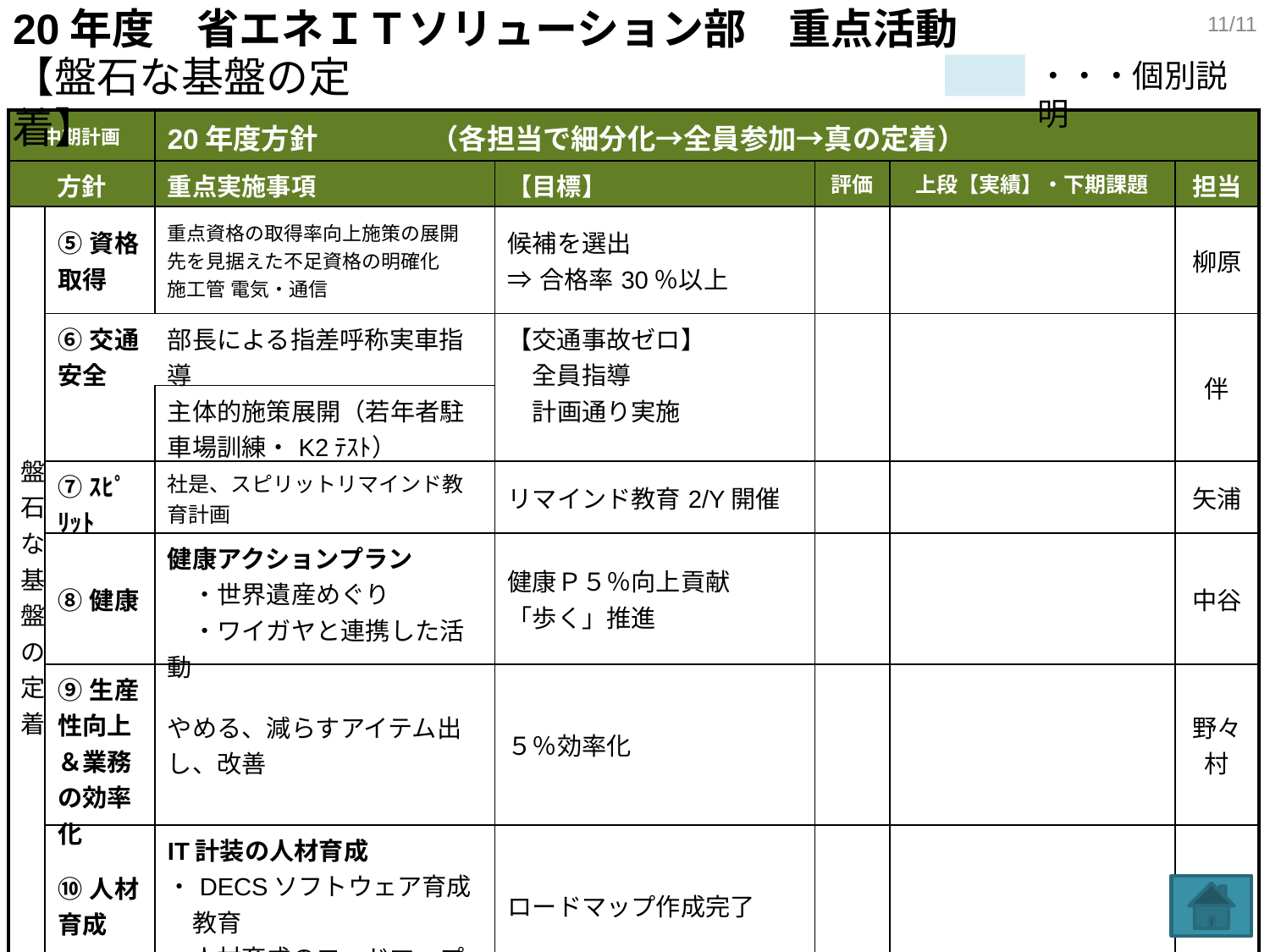

11/11
20年度　省エネＩＴソリューション部　重点活動
【盤石な基盤の定着】
・・・個別説明

| 中期計画 |  | 20年度方針　　　　（各担当で細分化→全員参加→真の定着） |  |  |  |  |
| --- | --- | --- | --- | --- | --- | --- |
| 方針 |  | 重点実施事項 | 【目標】 | 評価 | 上段【実績】・下期課題 | 担当 |
| 盤石な基盤の定着 | ⑤資格取得 | 重点資格の取得率向上施策の展開 先を見据えた不足資格の明確化 施工管 電気・通信 | 候補を選出 ⇒合格率30％以上 |  |  | 柳原 |
|  | ⑥交通安全 | 部長による指差呼称実車指導 | 【交通事故ゼロ】 　全員指導 　計画通り実施 |  |  | 伴 |
|  |  | 主体的施策展開（若年者駐車場訓練・K2ﾃｽﾄ） |  |  |  |  |
|  | ⑦ｽﾋﾟﾘｯﾄ | 社是、スピリットリマインド教育計画 | リマインド教育2/Y開催 |  |  | 矢浦 |
|  | ⑧健康 | 健康アクションプラン 　・世界遺産めぐり 　・ワイガヤと連携した活動 | 健康Ｐ５％向上貢献 「歩く」推進 |  |  | 中谷 |
|  | ⑨生産性向上＆業務の効率化 | やめる、減らすアイテム出し、改善 | ５％効率化 |  |  | 野々村 |
|  | ⑩人材育成 | IT計装の人材育成 ・DECSソフトウェア育成　教育 ・人材育成のロードマップ作成 | ロードマップ作成完了 |  |  | 板倉 |